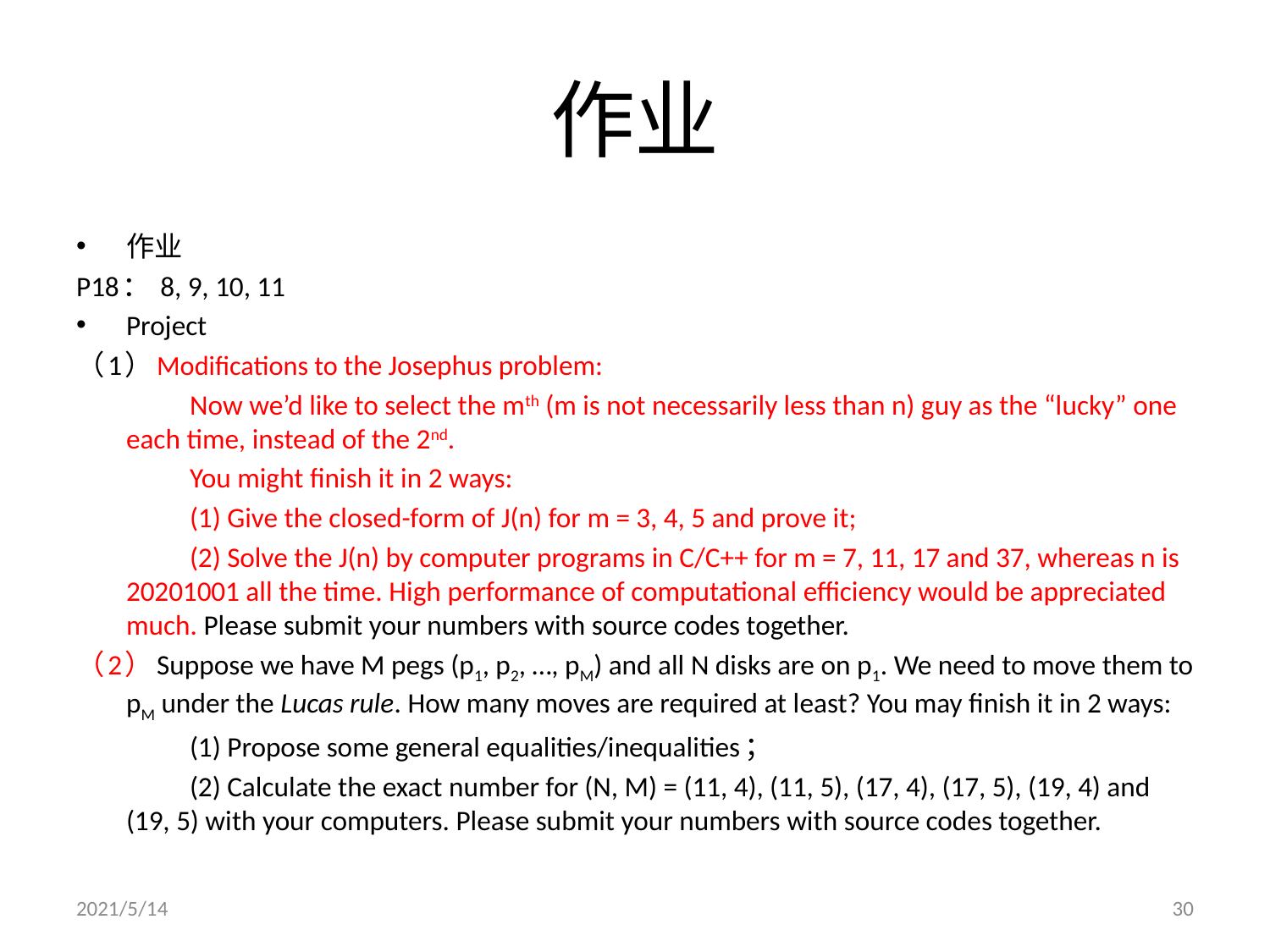

# 作业
作业
P18： 8, 9, 10, 11
Project
（1）Modifications to the Josephus problem:
		Now we’d like to select the mth (m is not necessarily less than n) guy as the “lucky” one each time, instead of the 2nd.
		You might finish it in 2 ways:
		(1) Give the closed-form of J(n) for m = 3, 4, 5 and prove it;
		(2) Solve the J(n) by computer programs in C/C++ for m = 7, 11, 17 and 37, whereas n is 20201001 all the time. High performance of computational efficiency would be appreciated much. Please submit your numbers with source codes together.
（2）Suppose we have M pegs (p1, p2, …, pM) and all N disks are on p1. We need to move them to pM under the Lucas rule. How many moves are required at least? You may finish it in 2 ways:
		(1) Propose some general equalities/inequalities；
		(2) Calculate the exact number for (N, M) = (11, 4), (11, 5), (17, 4), (17, 5), (19, 4) and (19, 5) with your computers. Please submit your numbers with source codes together.
2021/5/14
30